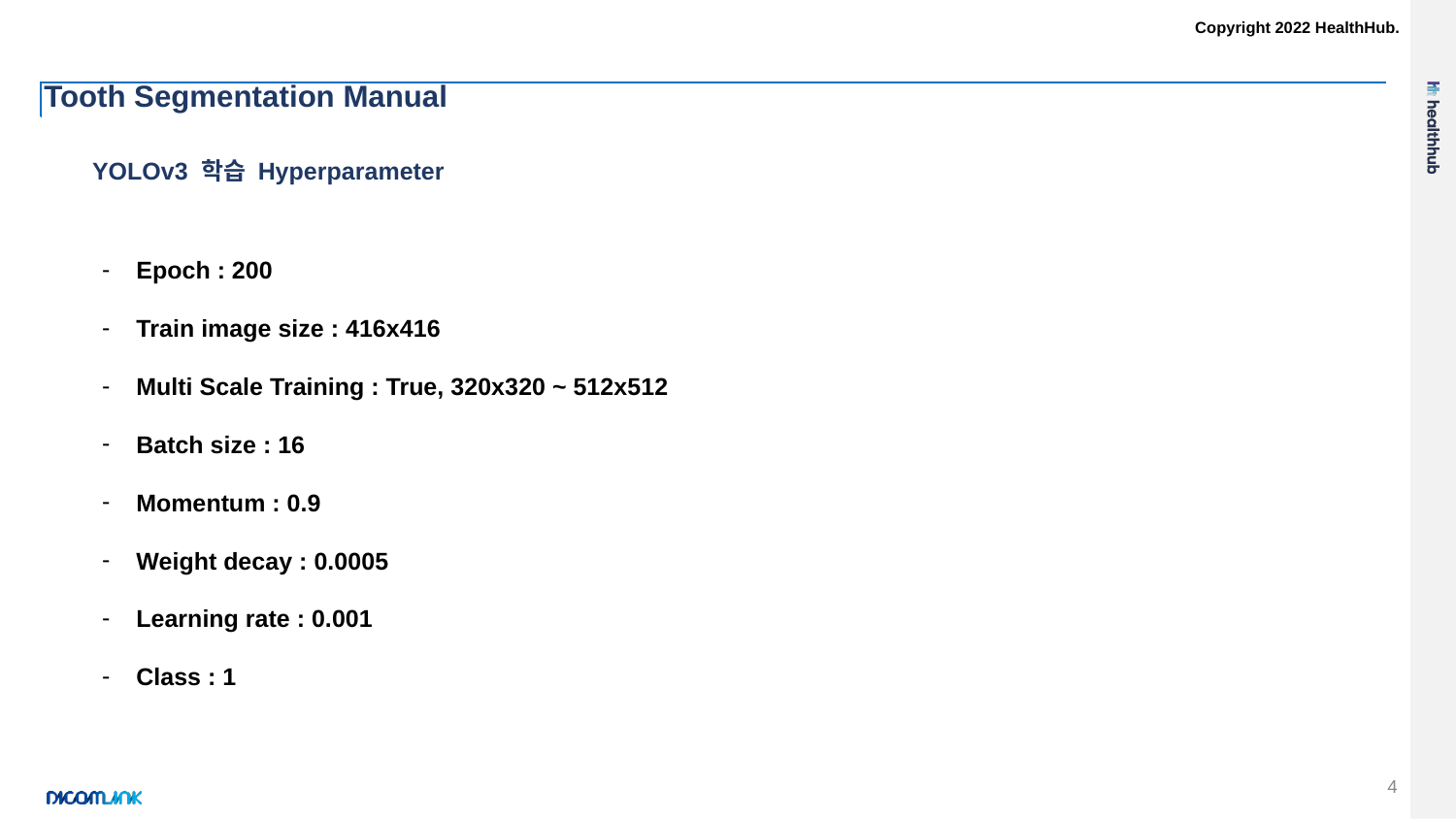

# Tooth Segmentation Manual
YOLOv3 학습 Hyperparameter

Epoch : 200
Train image size : 416x416
Multi Scale Training : True, 320x320 ~ 512x512
Batch size : 16
Momentum : 0.9
Weight decay : 0.0005
Learning rate : 0.001
Class : 1

4